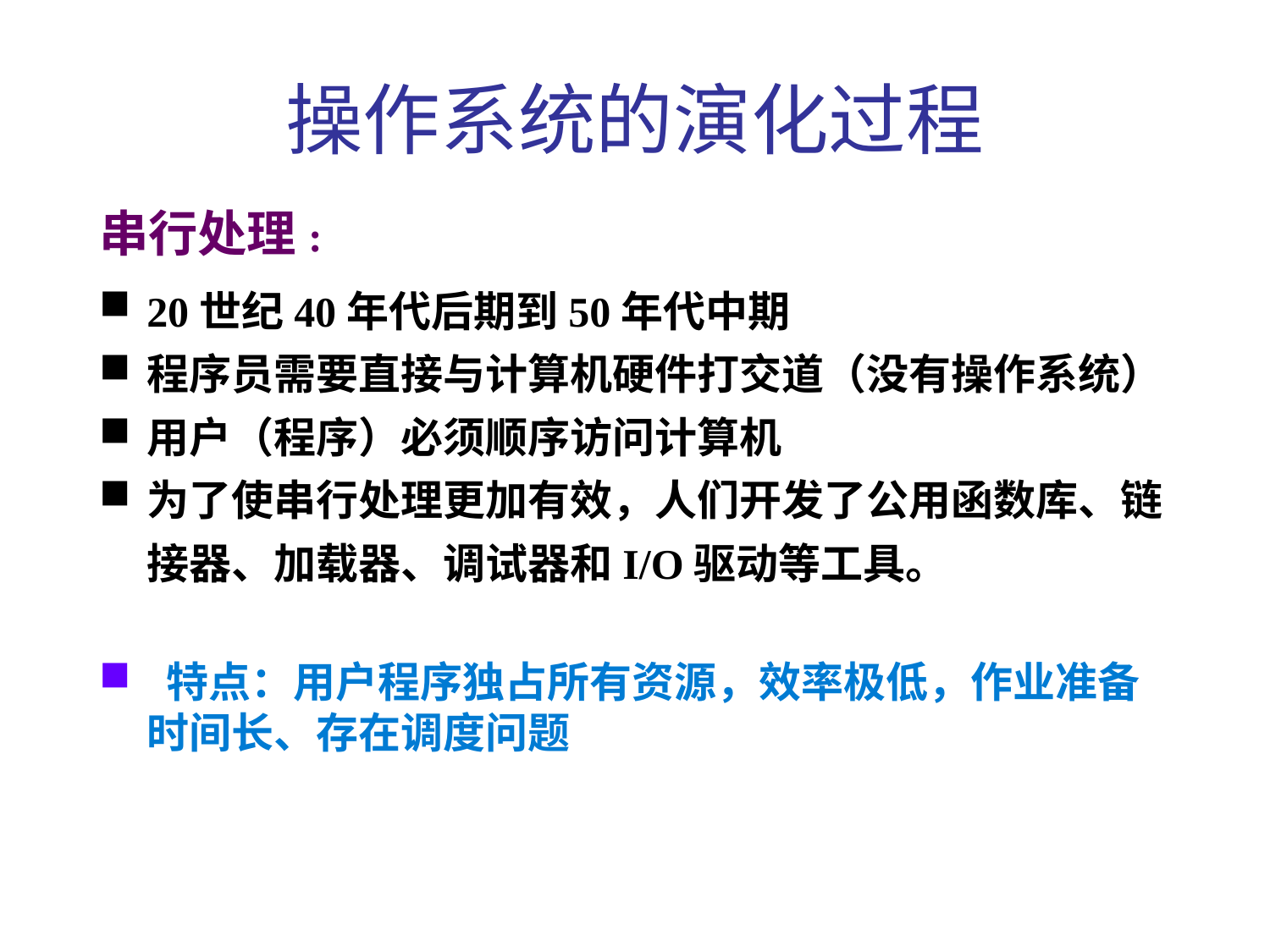

操作系统的演化过程
串行处理:
20世纪40年代后期到50年代中期
程序员需要直接与计算机硬件打交道（没有操作系统）
用户（程序）必须顺序访问计算机
为了使串行处理更加有效，人们开发了公用函数库、链接器、加载器、调试器和I/O驱动等工具。

 特点：用户程序独占所有资源，效率极低，作业准备时间长、存在调度问题